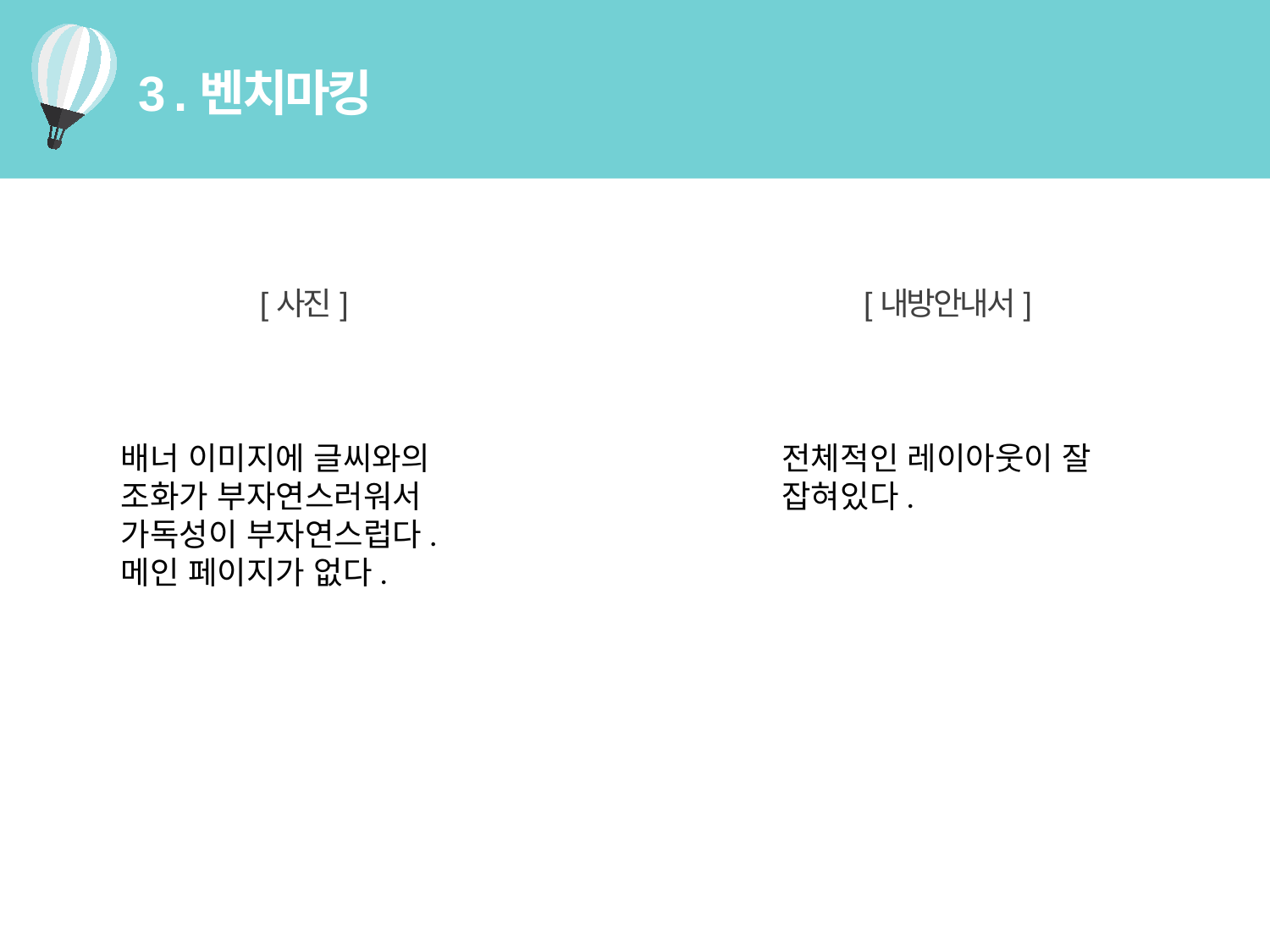

3 .벤치마킹
[사진]
[내방안내서]
배너 이미지에 글씨와의 조화가 부자연스러워서 가독성이 부자연스럽다.
메인 페이지가 없다.

전체적인 레이아웃이 잘 잡혀있다.